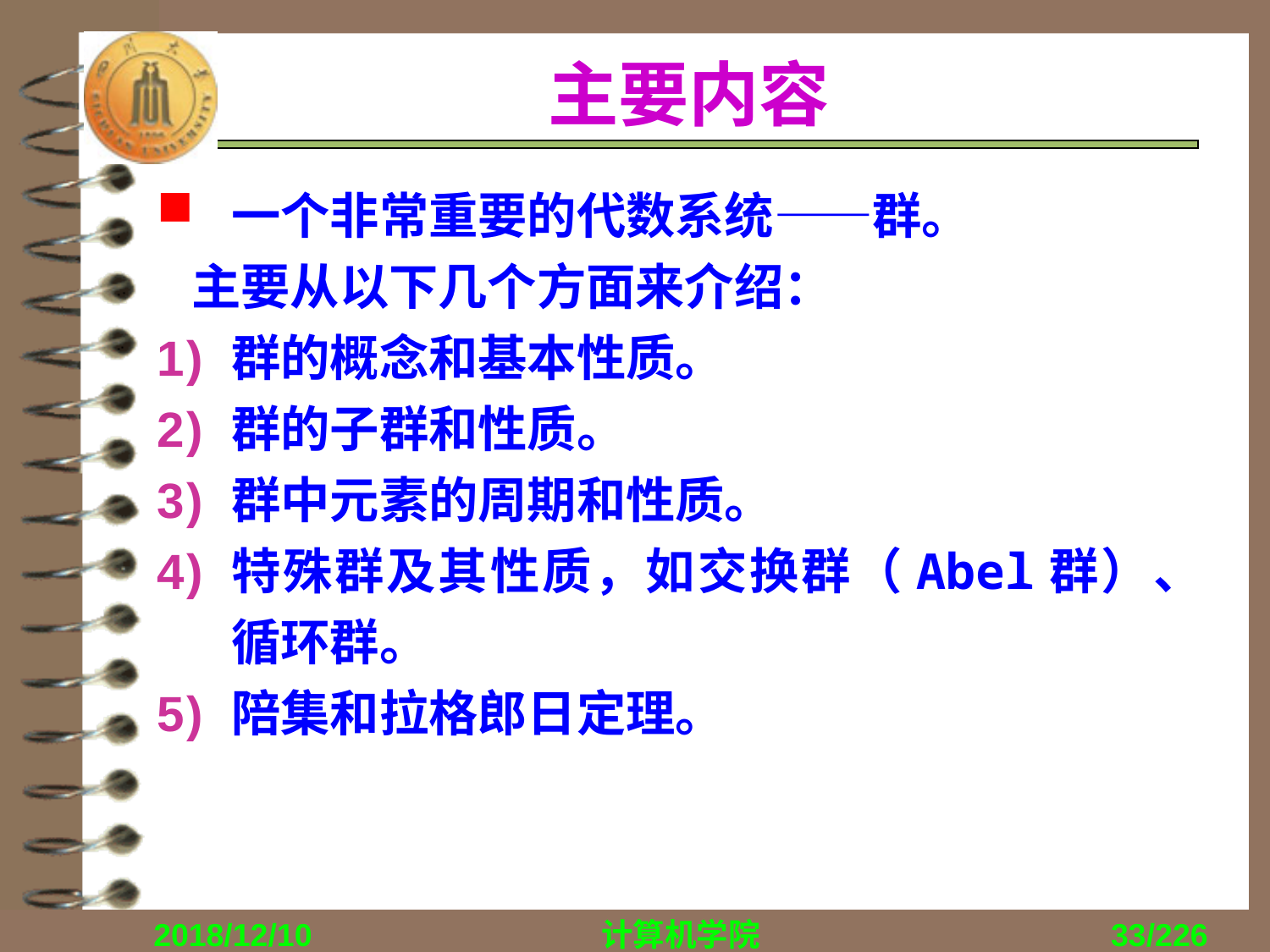

# 主要内容
一个非常重要的代数系统——群。
  主要从以下几个方面来介绍：
群的概念和基本性质。
群的子群和性质。
群中元素的周期和性质。
特殊群及其性质，如交换群（Abel群）、循环群。
陪集和拉格郎日定理。
2018/12/10
计算机学院
33/226